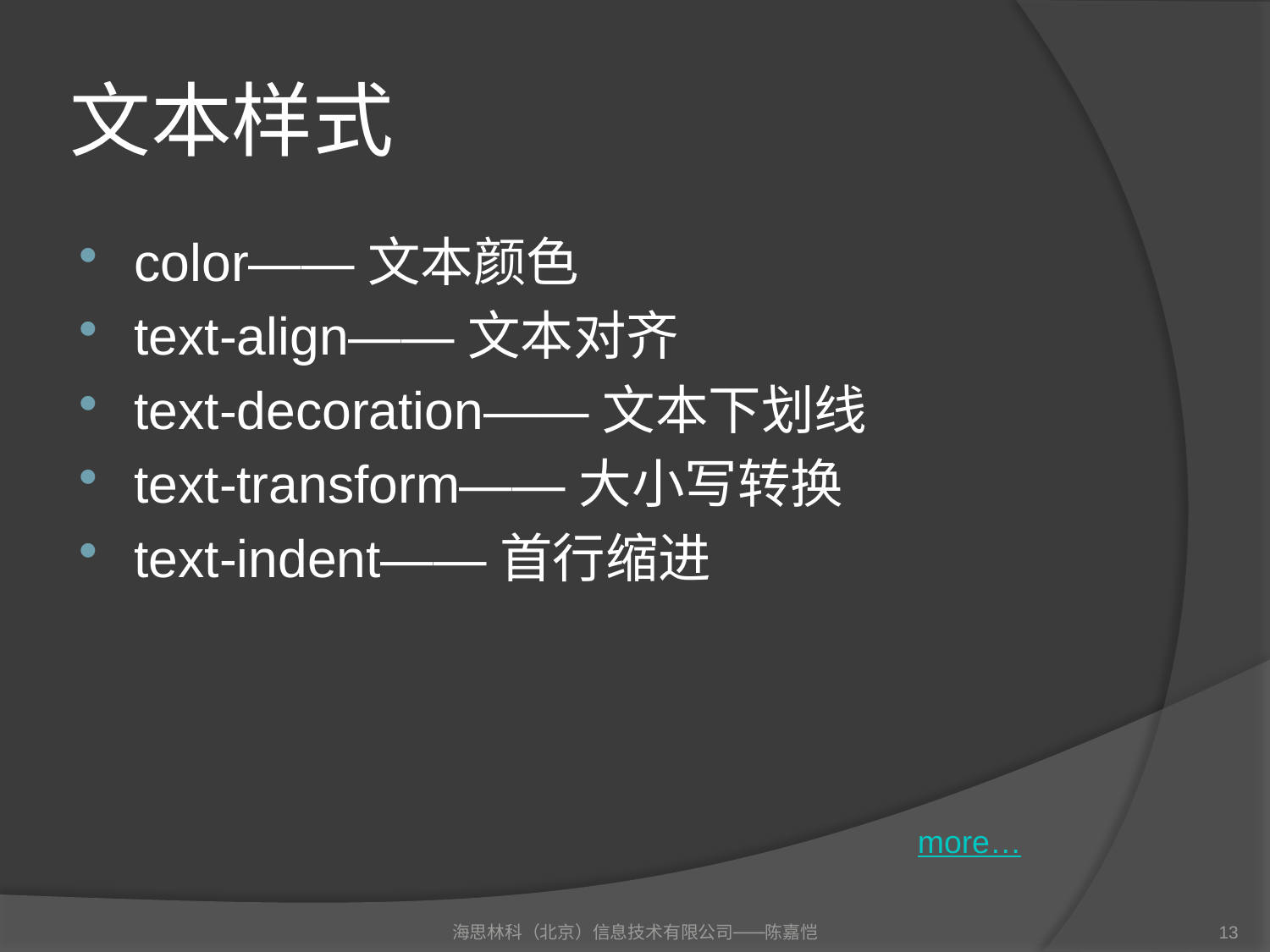

# 文本样式
color——文本颜色
text-align——文本对齐
text-decoration——文本下划线
text-transform——大小写转换
text-indent——首行缩进
more…
海思林科（北京）信息技术有限公司——陈嘉恺
13